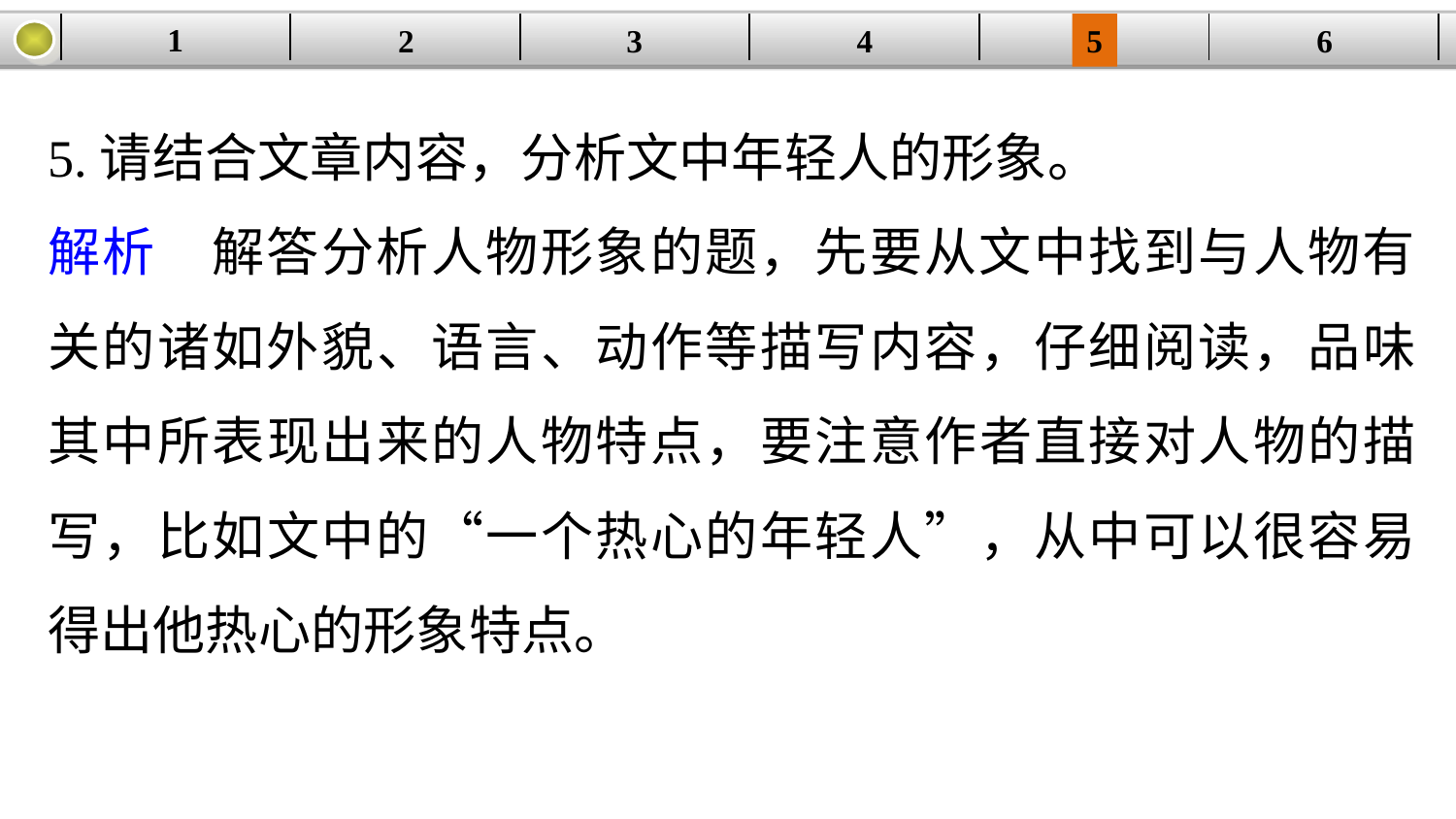

1
2
3
4
|  |  |  |  |  |  |
| --- | --- | --- | --- | --- | --- |
5
6

5.请结合文章内容，分析文中年轻人的形象。
解析　解答分析人物形象的题，先要从文中找到与人物有关的诸如外貌、语言、动作等描写内容，仔细阅读，品味其中所表现出来的人物特点，要注意作者直接对人物的描写，比如文中的“一个热心的年轻人”，从中可以很容易得出他热心的形象特点。